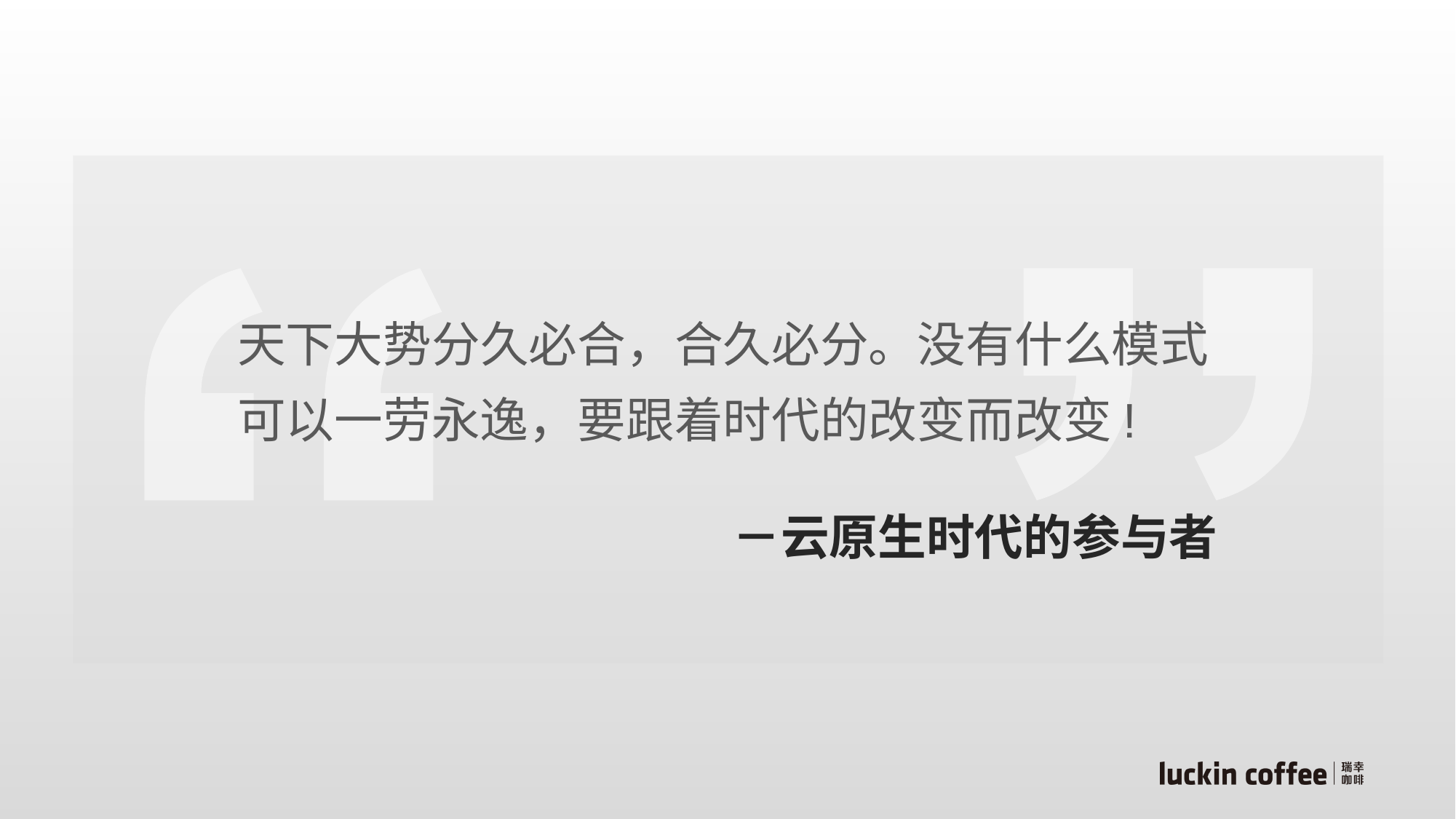

天下大势分久必合，合久必分。没有什么模式可以一劳永逸，要跟着时代的改变而改变!
－云原生时代的参与者